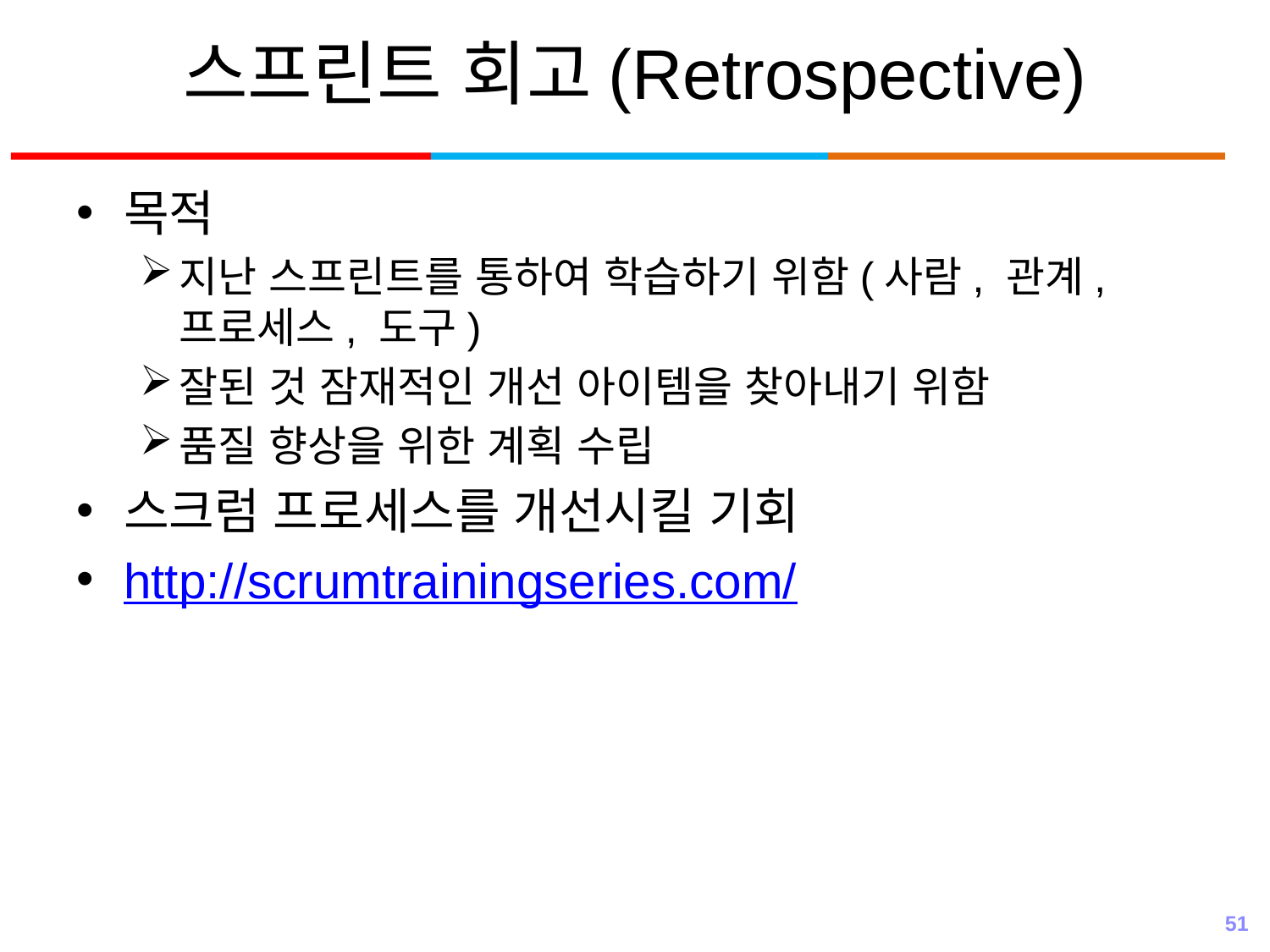

# 스프린트 회고(Retrospective)
목적
지난 스프린트를 통하여 학습하기 위함(사람, 관계, 프로세스, 도구)
잘된 것 잠재적인 개선 아이템을 찾아내기 위함
품질 향상을 위한 계획 수립
스크럼 프로세스를 개선시킬 기회
http://scrumtrainingseries.com/
51